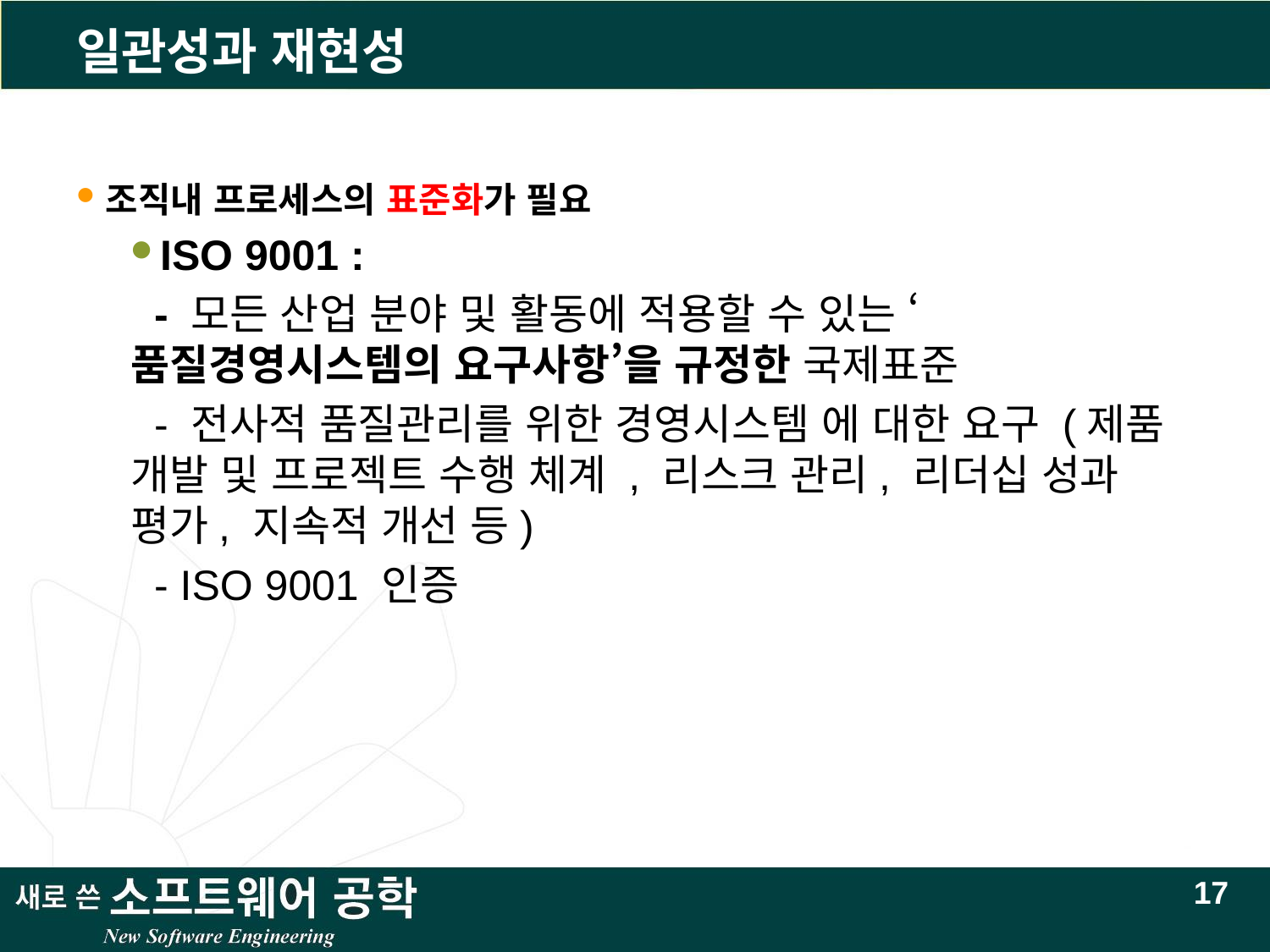

# 일관성과 재현성

조직내 프로세스의 표준화가 필요
ISO 9001 :
  - 모든 산업 분야 및 활동에 적용할 수 있는 ‘품질경영시스템의 요구사항’을 규정한 국제표준
  - 전사적 품질관리를 위한 경영시스템 에 대한 요구 (제품 개발 및 프로젝트 수행 체계 , 리스크 관리, 리더십 성과 평가, 지속적 개선 등)
  - ISO 9001 인증

17